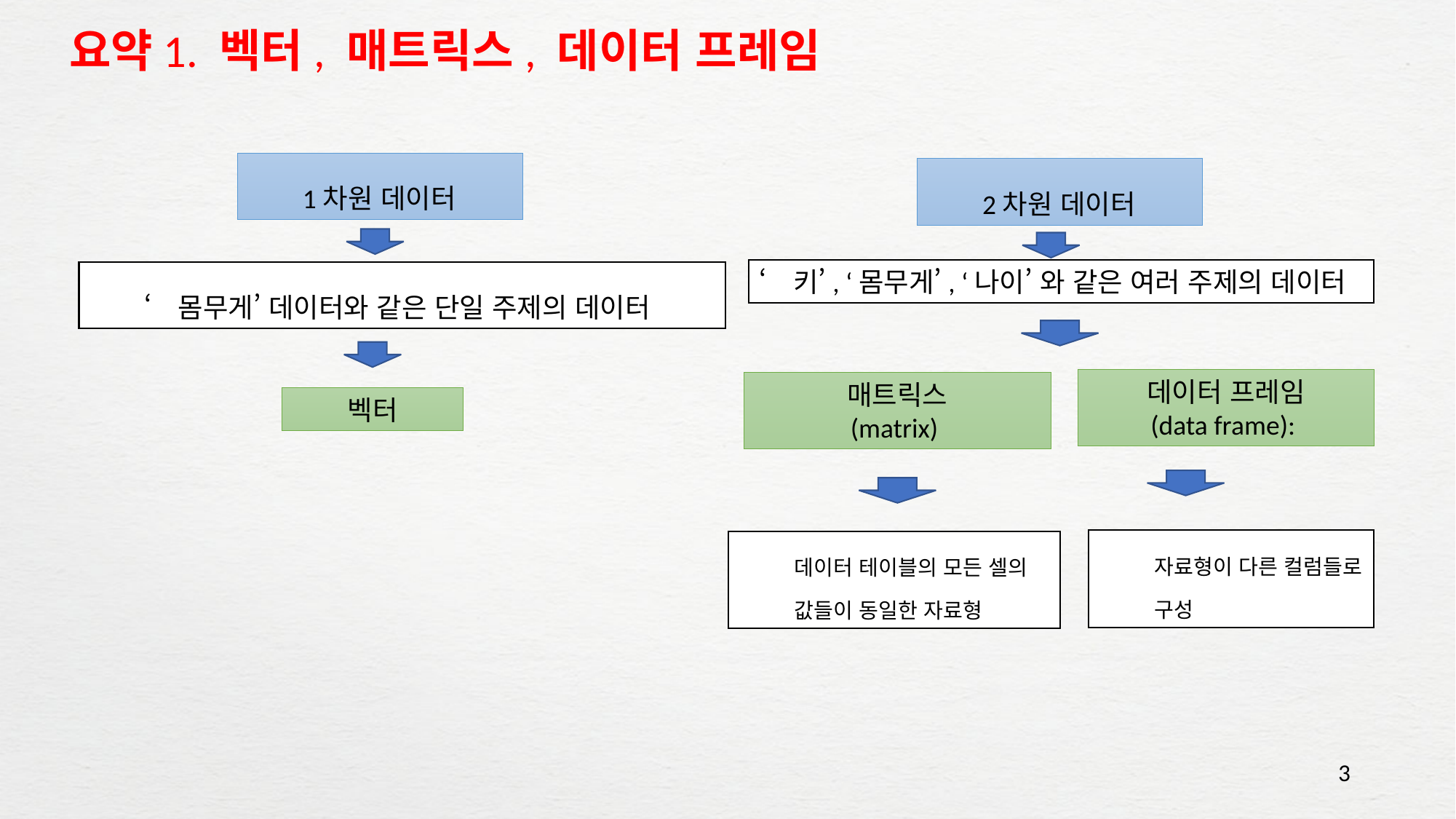

# 요약1. 벡터, 매트릭스, 데이터 프레임
1차원 데이터
2차원 데이터

‘키’, ‘몸무게’, ‘나이’ 와 같은 여러 주제의 데이터
‘몸무게’ 데이터와 같은 단일 주제의 데이터

데이터 프레임
(data frame):
매트릭스
(matrix)
벡터

자료형이 다른 컬럼들로 구성
데이터 테이블의 모든 셀의 값들이 동일한 자료형
3